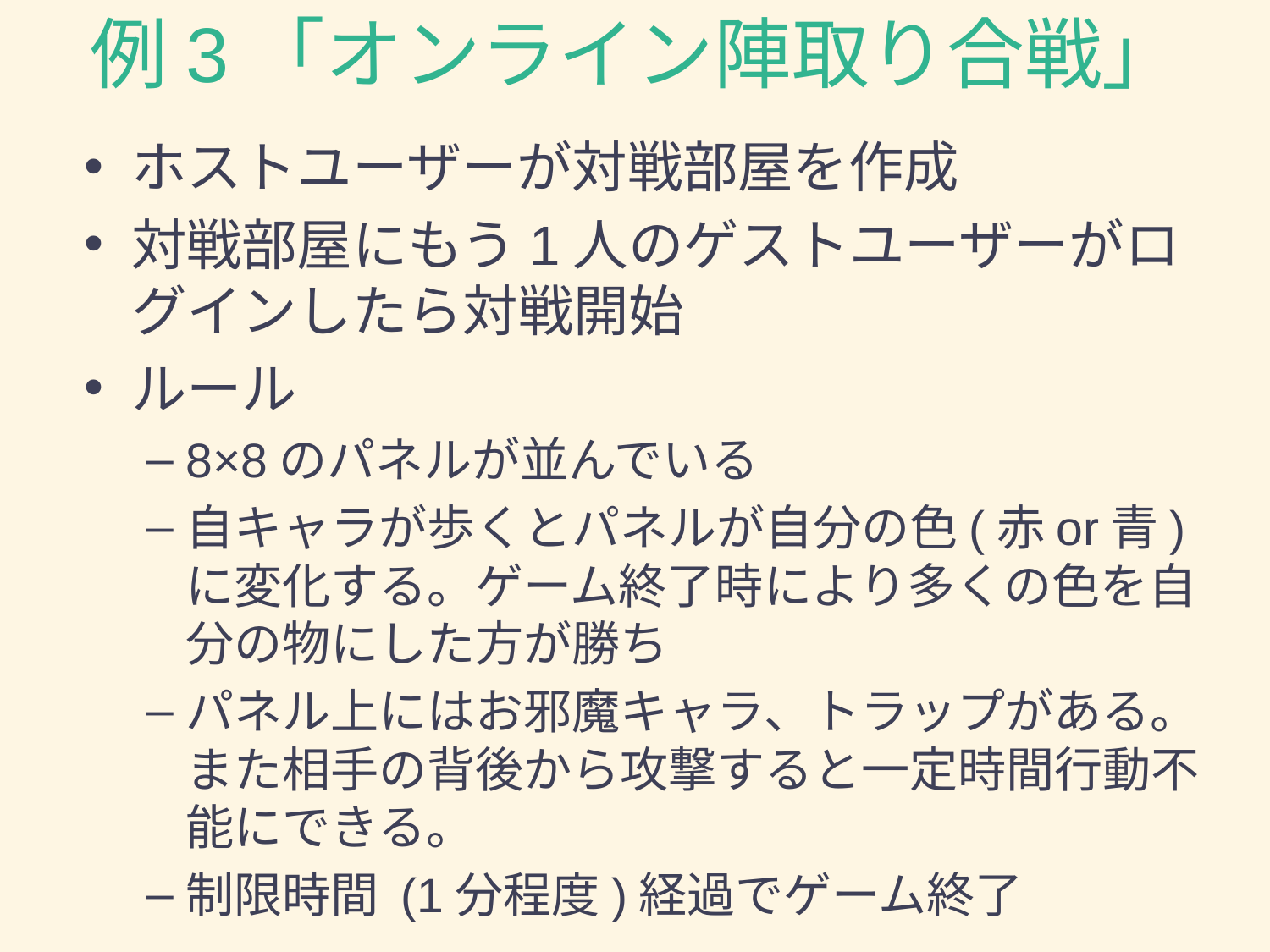

# 例3「オンライン陣取り合戦」
ホストユーザーが対戦部屋を作成
対戦部屋にもう1人のゲストユーザーがログインしたら対戦開始
ルール
8×8のパネルが並んでいる
自キャラが歩くとパネルが自分の色(赤or青)に変化する。ゲーム終了時により多くの色を自分の物にした方が勝ち
パネル上にはお邪魔キャラ、トラップがある。また相手の背後から攻撃すると一定時間行動不能にできる。
制限時間 (1分程度)経過でゲーム終了